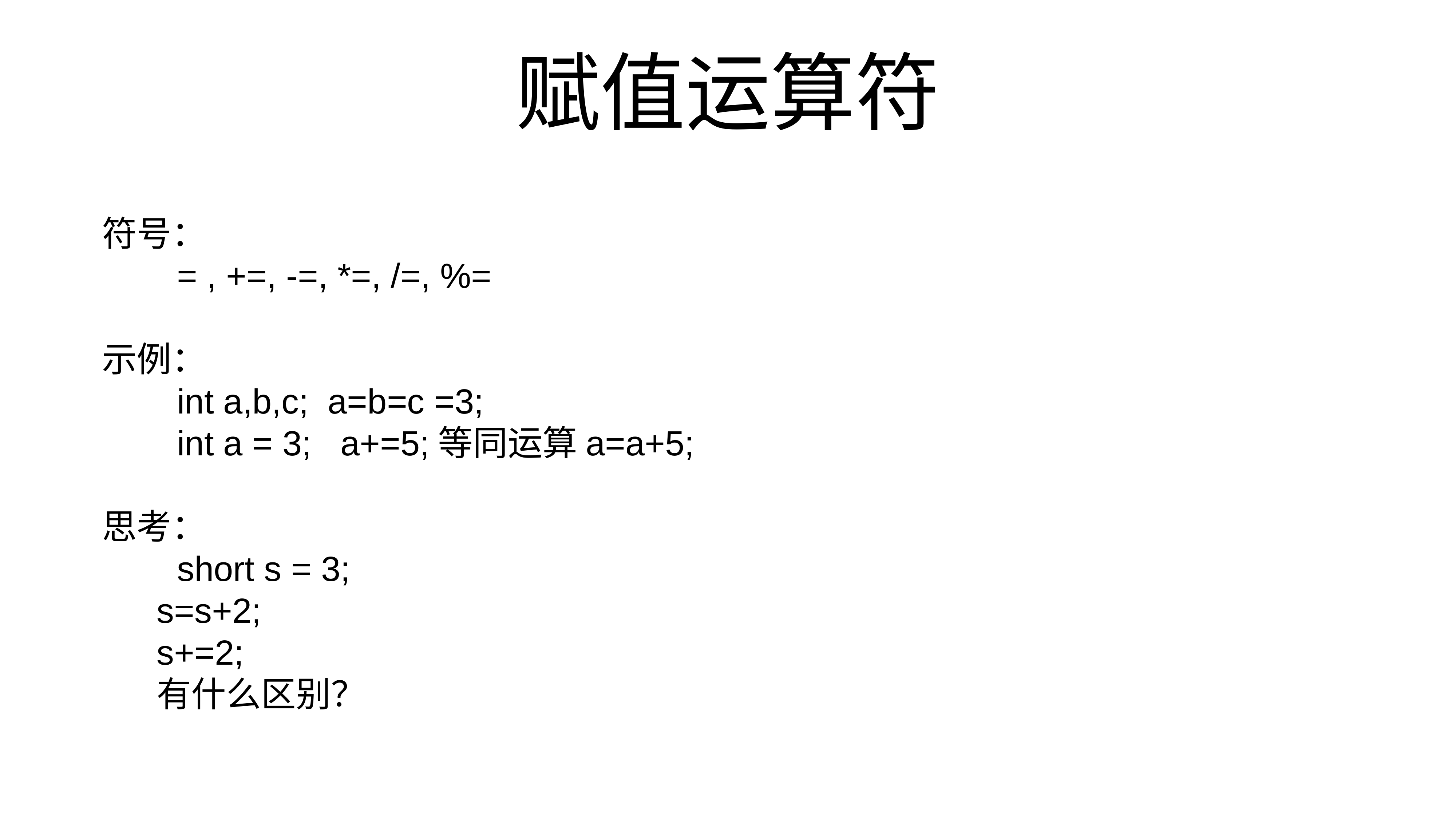

# 赋值运算符
符号：
		= , +=, -=, *=, /=, %=

示例：
		int a,b,c;  a=b=c =3;
		int a = 3;   a+=5;等同运算a=a+5;

思考：
		short s = 3;
s=s+2;
s+=2;
有什么区别？